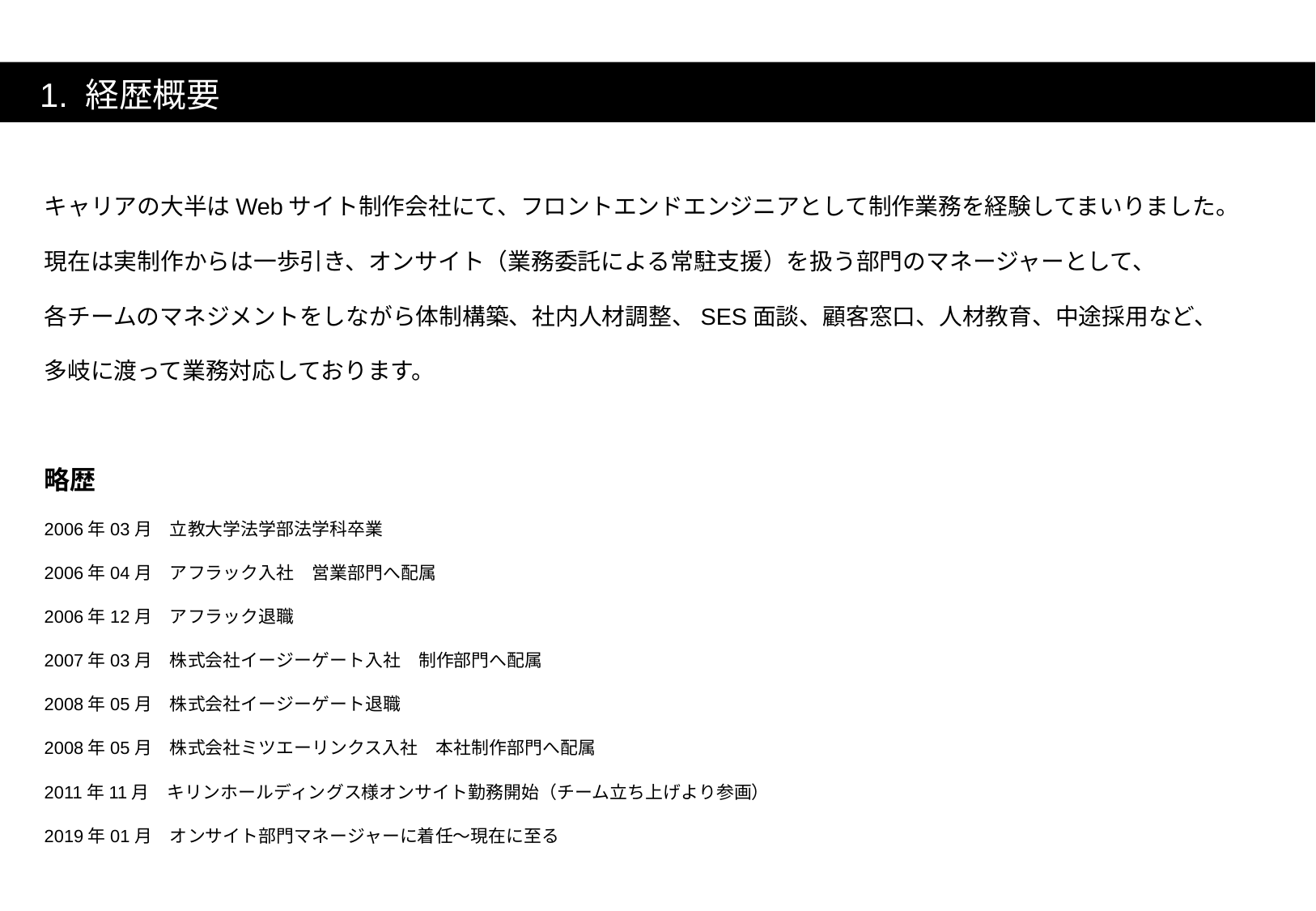

1. 経歴概要
キャリアの大半はWebサイト制作会社にて、フロントエンドエンジニアとして制作業務を経験してまいりました。
現在は実制作からは一歩引き、オンサイト（業務委託による常駐支援）を扱う部門のマネージャーとして、
各チームのマネジメントをしながら体制構築、社内人材調整、SES面談、顧客窓口、人材教育、中途採用など、
多岐に渡って業務対応しております。
略歴
2006年03月　立教大学法学部法学科卒業
2006年04月　アフラック入社　営業部門へ配属
2006年12月　アフラック退職
2007年03月　株式会社イージーゲート入社　制作部門へ配属
2008年05月　株式会社イージーゲート退職
2008年05月　株式会社ミツエーリンクス入社　本社制作部門へ配属
2011年11月　キリンホールディングス様オンサイト勤務開始（チーム立ち上げより参画）
2019年01月　オンサイト部門マネージャーに着任～現在に至る